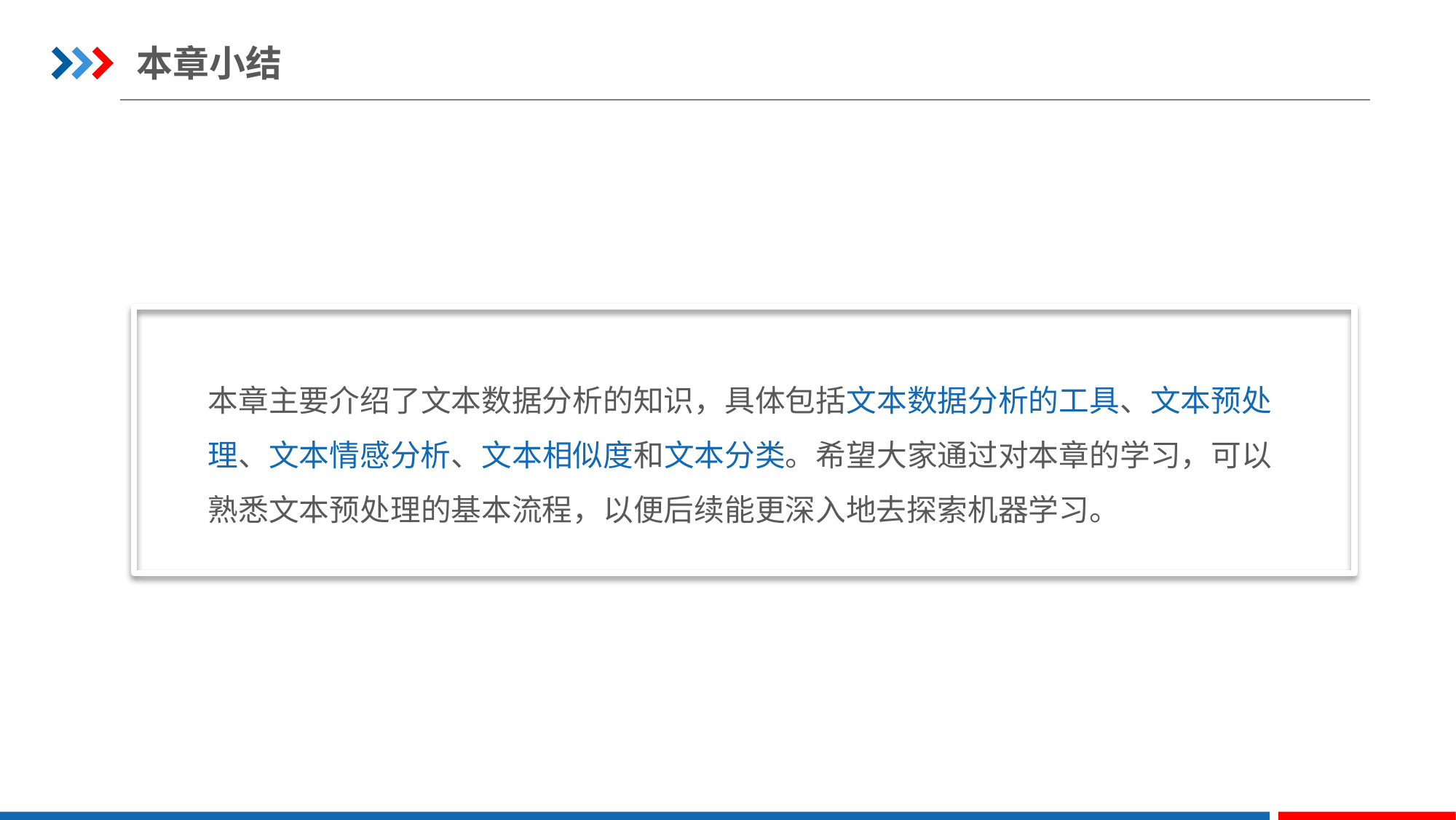

本章小结

本章主要介绍了文本数据分析的知识，具体包括文本数据分析的工具、文本预处理、文本情感分析、文本相似度和文本分类。希望大家通过对本章的学习，可以熟悉文本预处理的基本流程，以便后续能更深入地去探索机器学习。